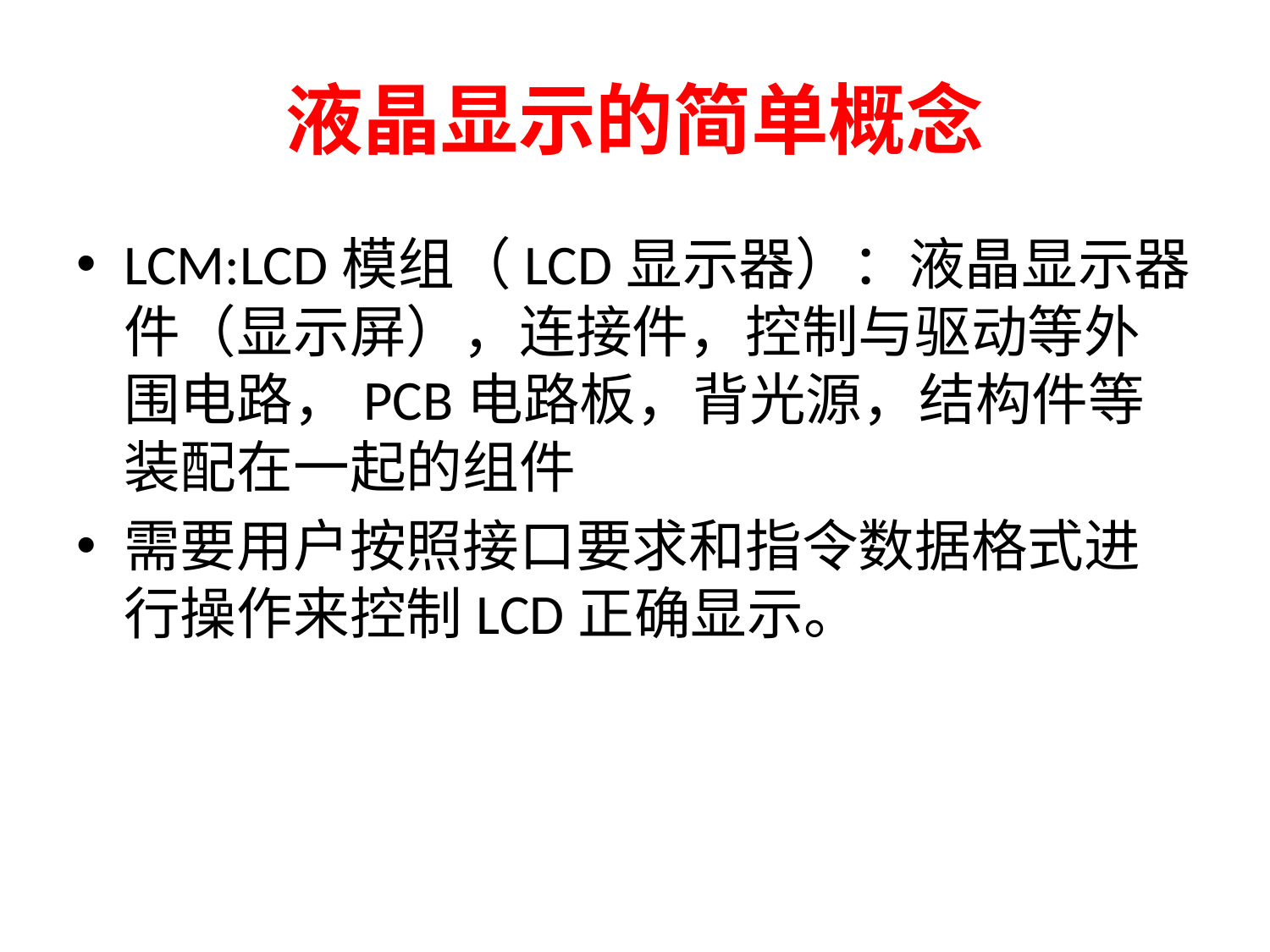

# 液晶显示的简单概念
LCM:LCD模组（LCD显示器）：液晶显示器件（显示屏），连接件，控制与驱动等外围电路，PCB电路板，背光源，结构件等装配在一起的组件
需要用户按照接口要求和指令数据格式进行操作来控制LCD正确显示。